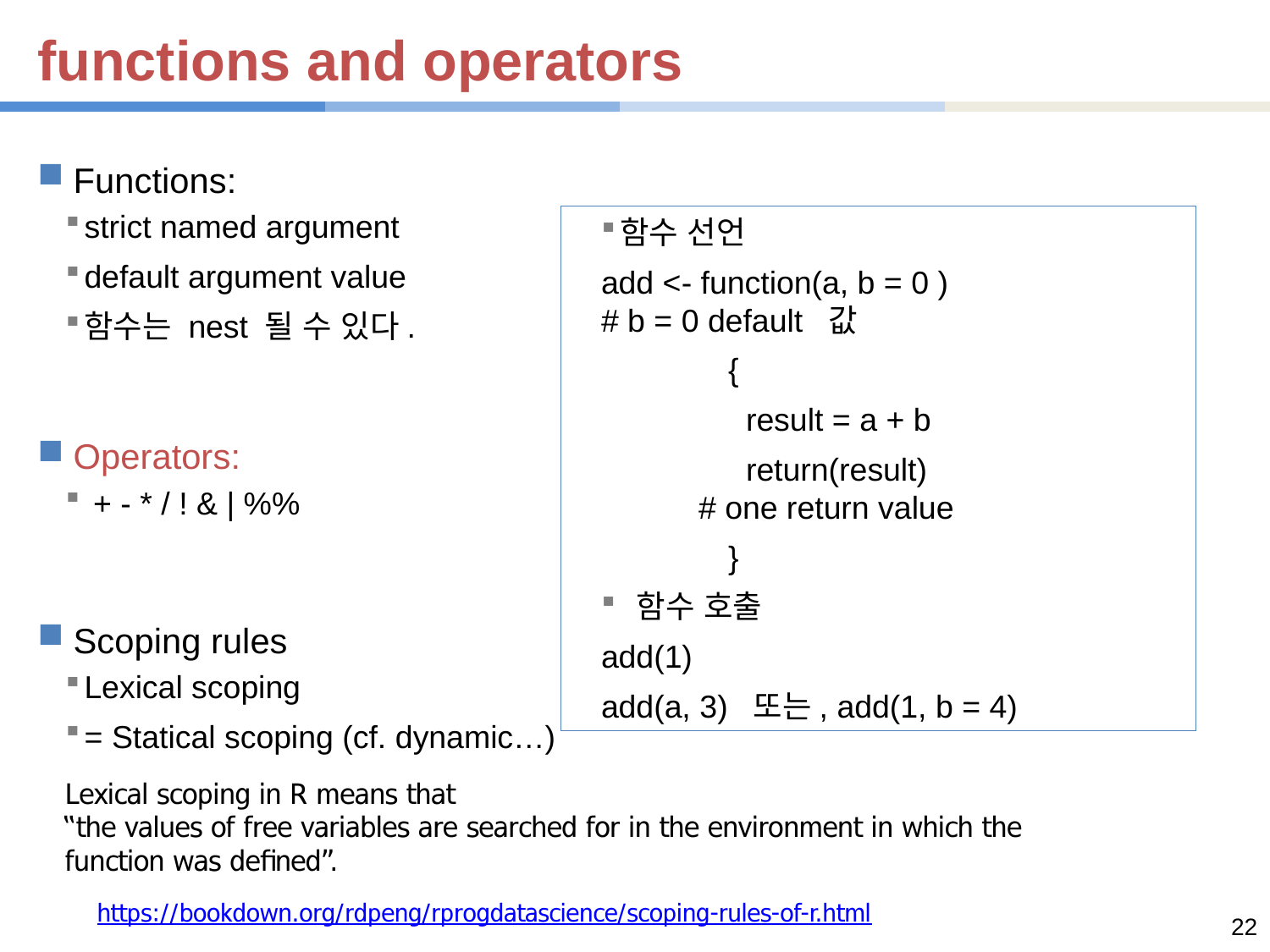

# functions and operators
Functions:
strict named argument
default argument value
함수는 nest 될 수 있다.

Operators:
 + - * / ! & | %%

Scoping rules
Lexical scoping
= Statical scoping (cf. dynamic…)

함수 선언
add <- function(a, b = 0 )
# b = 0 default  값
	{
	  result = a + b
  	  return(result)
           # one return value
	}
 함수 호출
add(1)
add(a, 3)  또는, add(1, b = 4)
Lexical scoping in R means that
“the values of free variables are searched for in the environment in which the function was defined”.
https://bookdown.org/rdpeng/rprogdatascience/scoping-rules-of-r.html